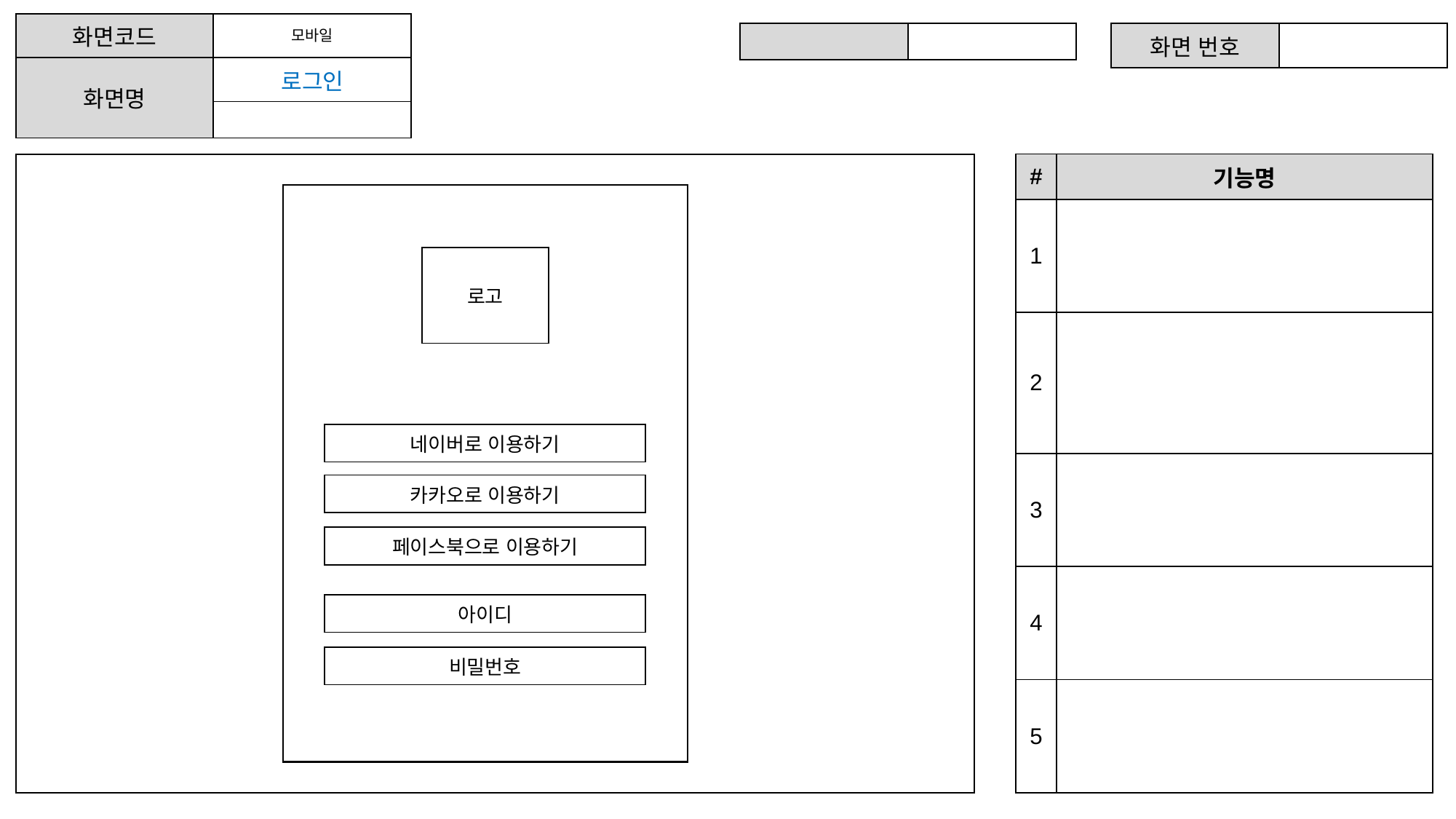

| 화면코드 | 모바일 |
| --- | --- |
| 화면명 | 로그인 |
|  |  |
|  |  |
| --- | --- |
| 화면 번호 |  |
| --- | --- |

| # | 기능명 |
| --- | --- |
| 1 |  |
| 2 |  |
| 3 |  |
| 4 |  |
| 5 |  |

| 로고 |
| --- |
| 네이버로 이용하기 |
| --- |
| 카카오로 이용하기 |
| --- |
| 페이스북으로 이용하기 |
| --- |
| 아이디 |
| --- |
| 비밀번호 |
| --- |